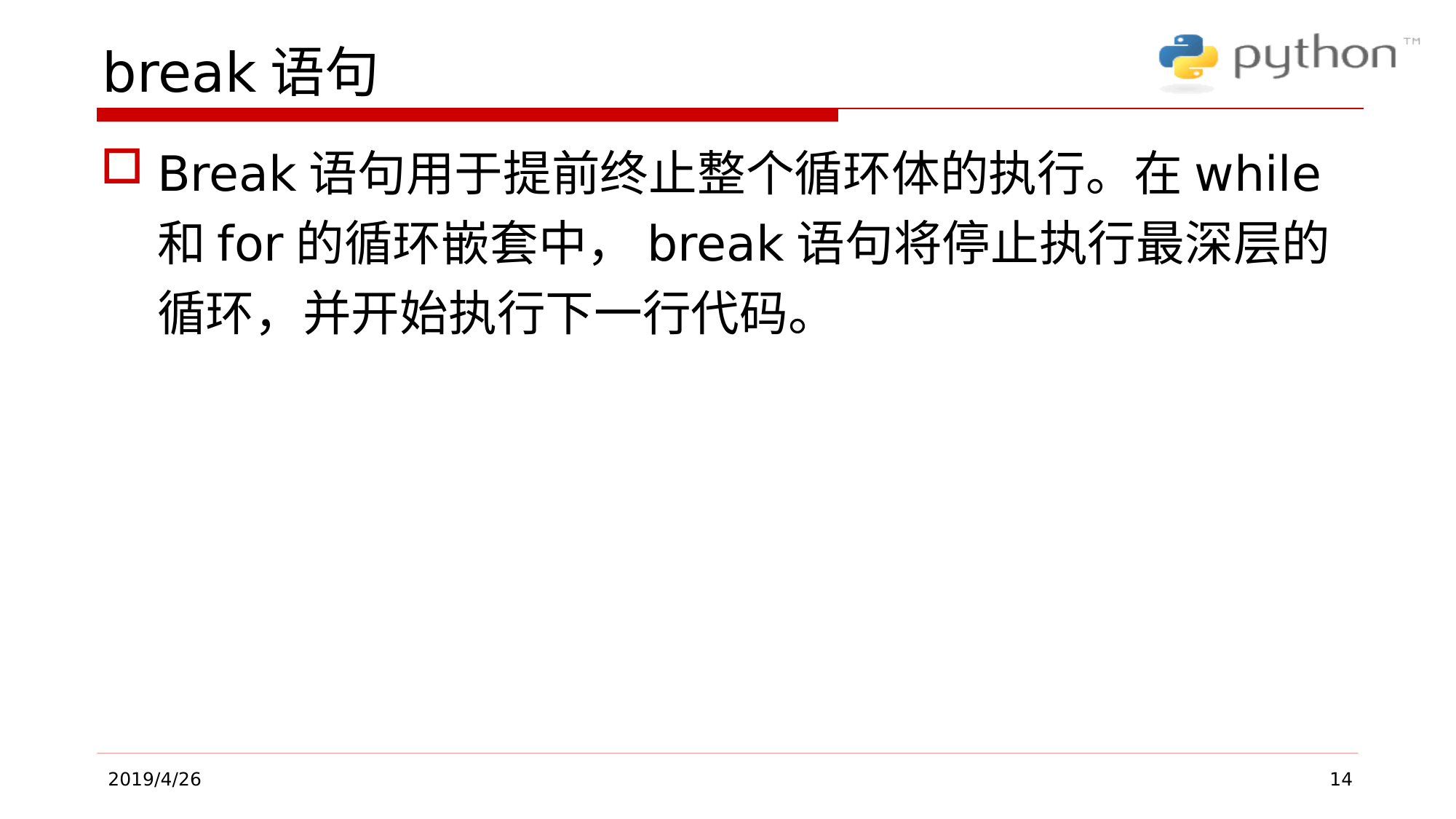

# break语句
Break语句用于提前终止整个循环体的执行。在while和for的循环嵌套中，break语句将停止执行最深层的循环，并开始执行下一行代码。
14
2019/4/26